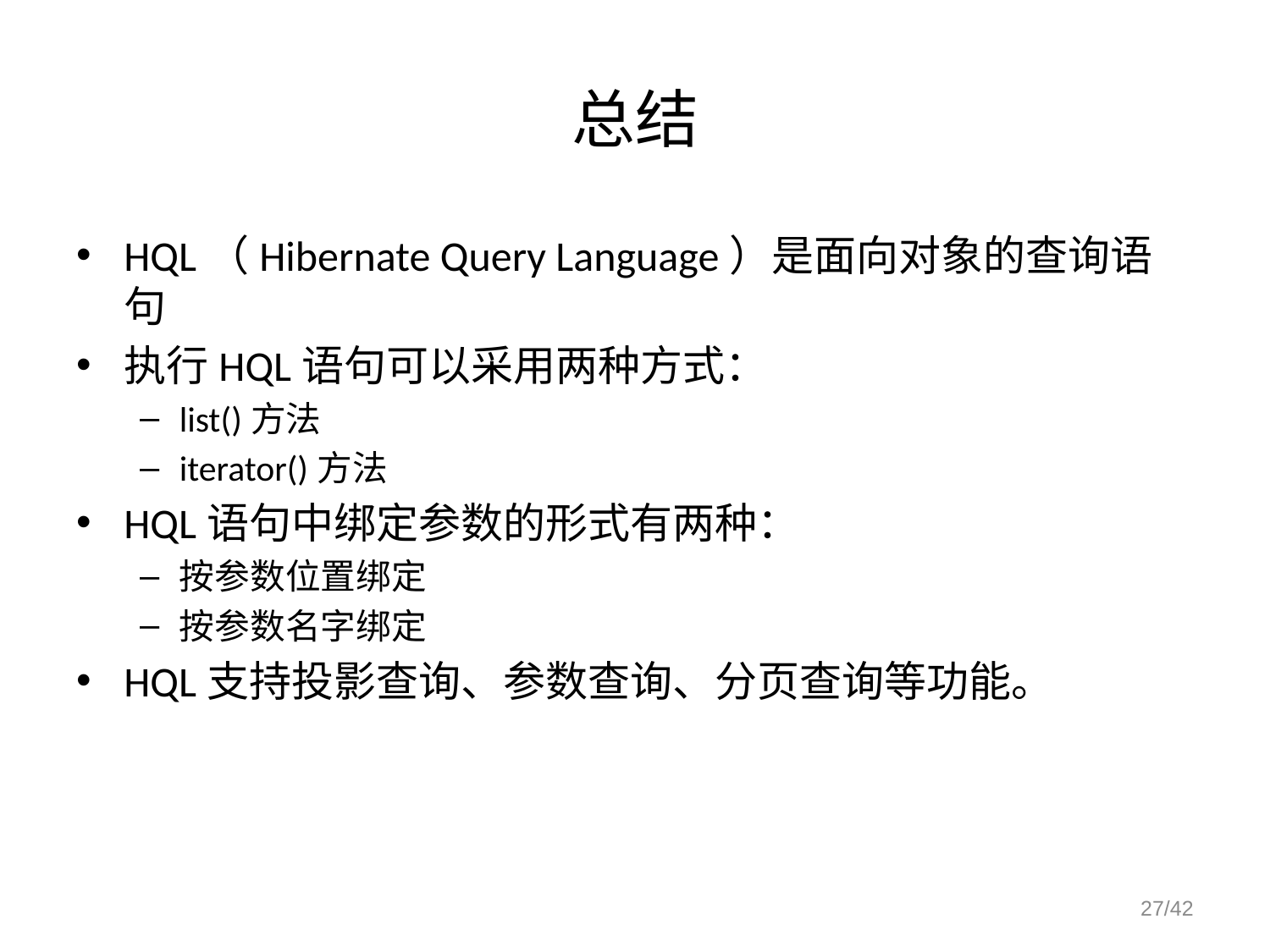

# 总结
HQL（Hibernate Query Language）是面向对象的查询语句
执行HQL语句可以采用两种方式：
list()方法
iterator()方法
HQL语句中绑定参数的形式有两种：
按参数位置绑定
按参数名字绑定
HQL支持投影查询、参数查询、分页查询等功能。

27/42